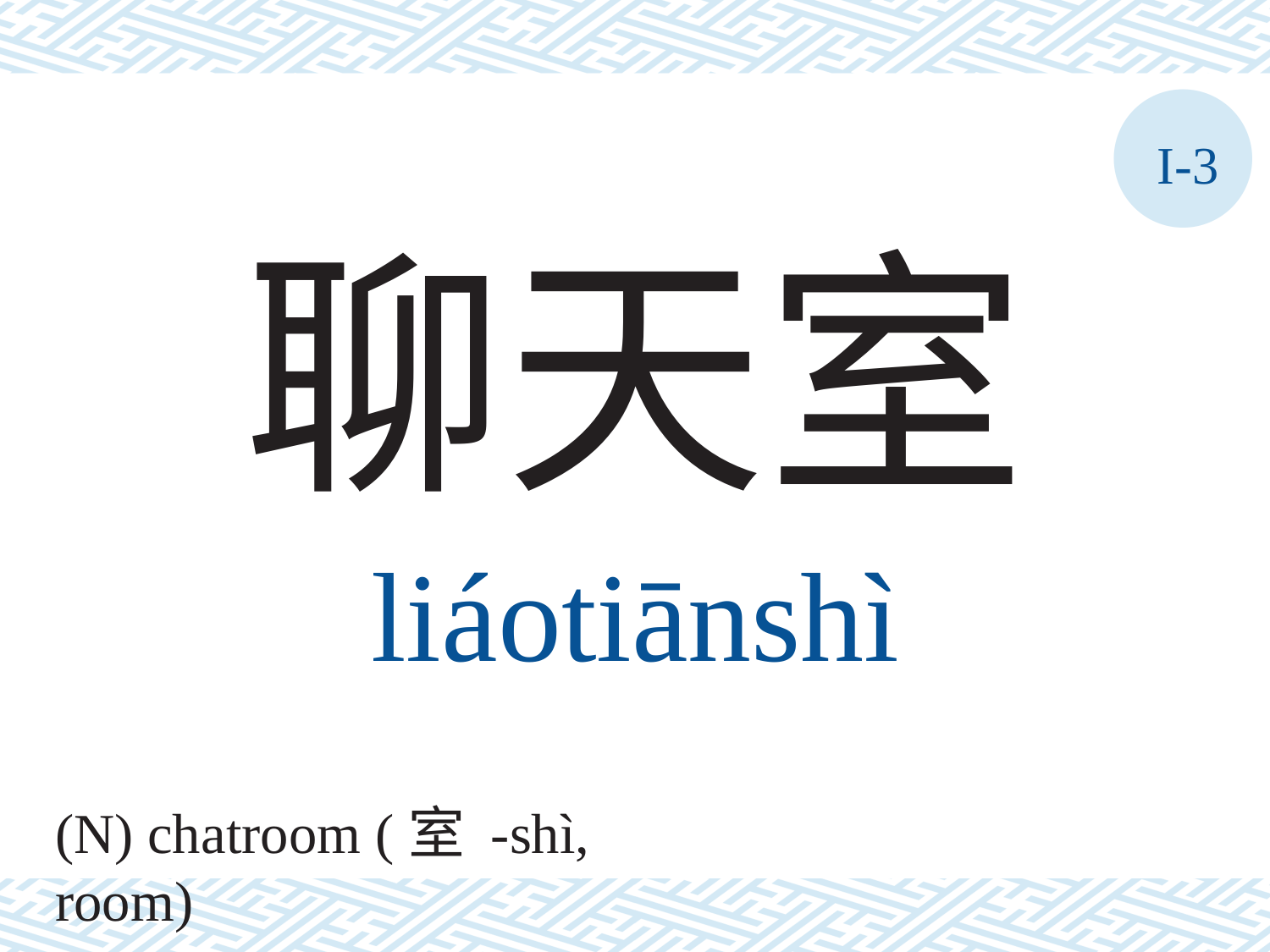

I-3
聊天室
liáotiānshì
(N) chatroom (室 -shì, room)